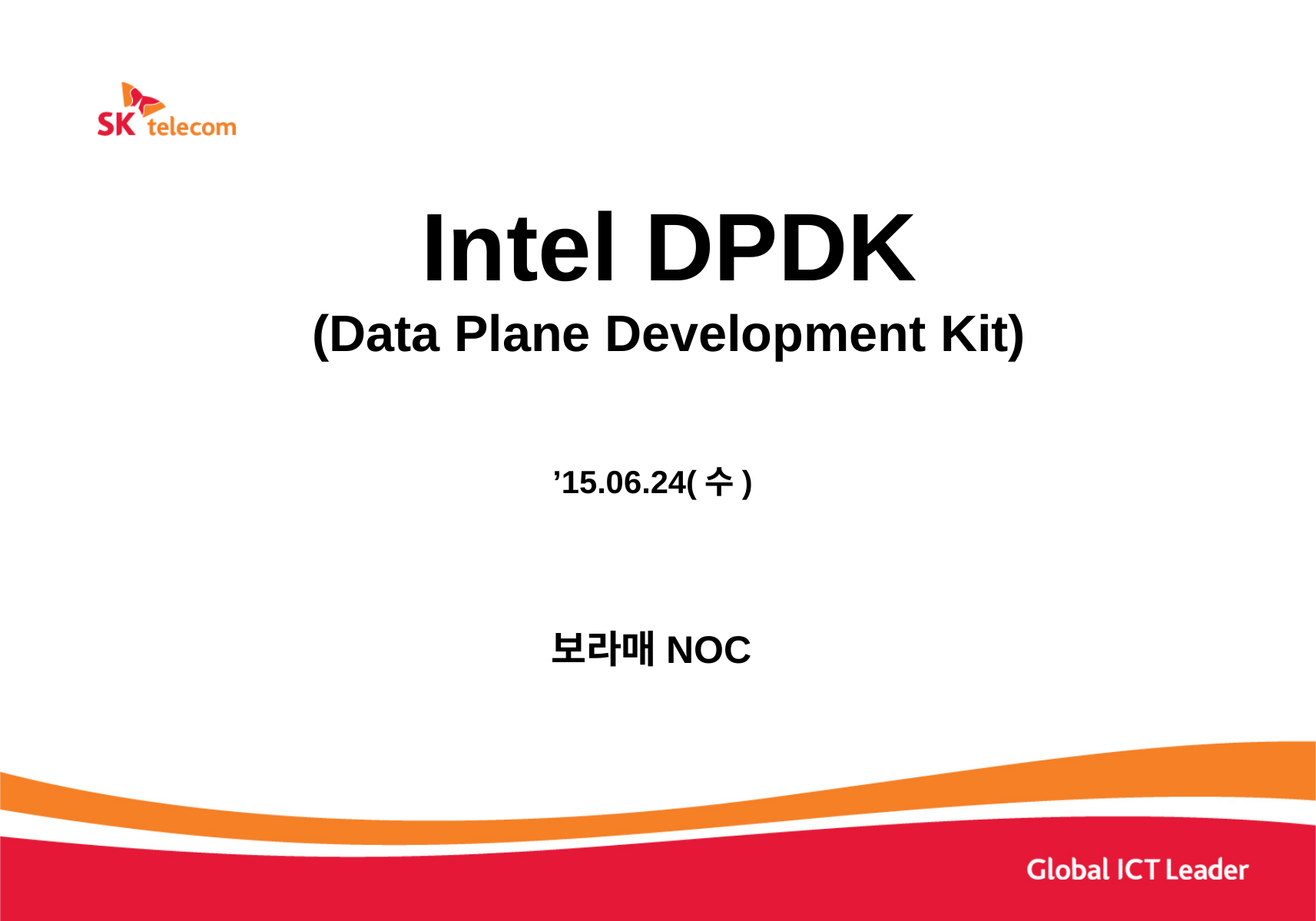

# Intel DPDK (Data Plane Development Kit)
’15.06.24(수)
보라매NOC